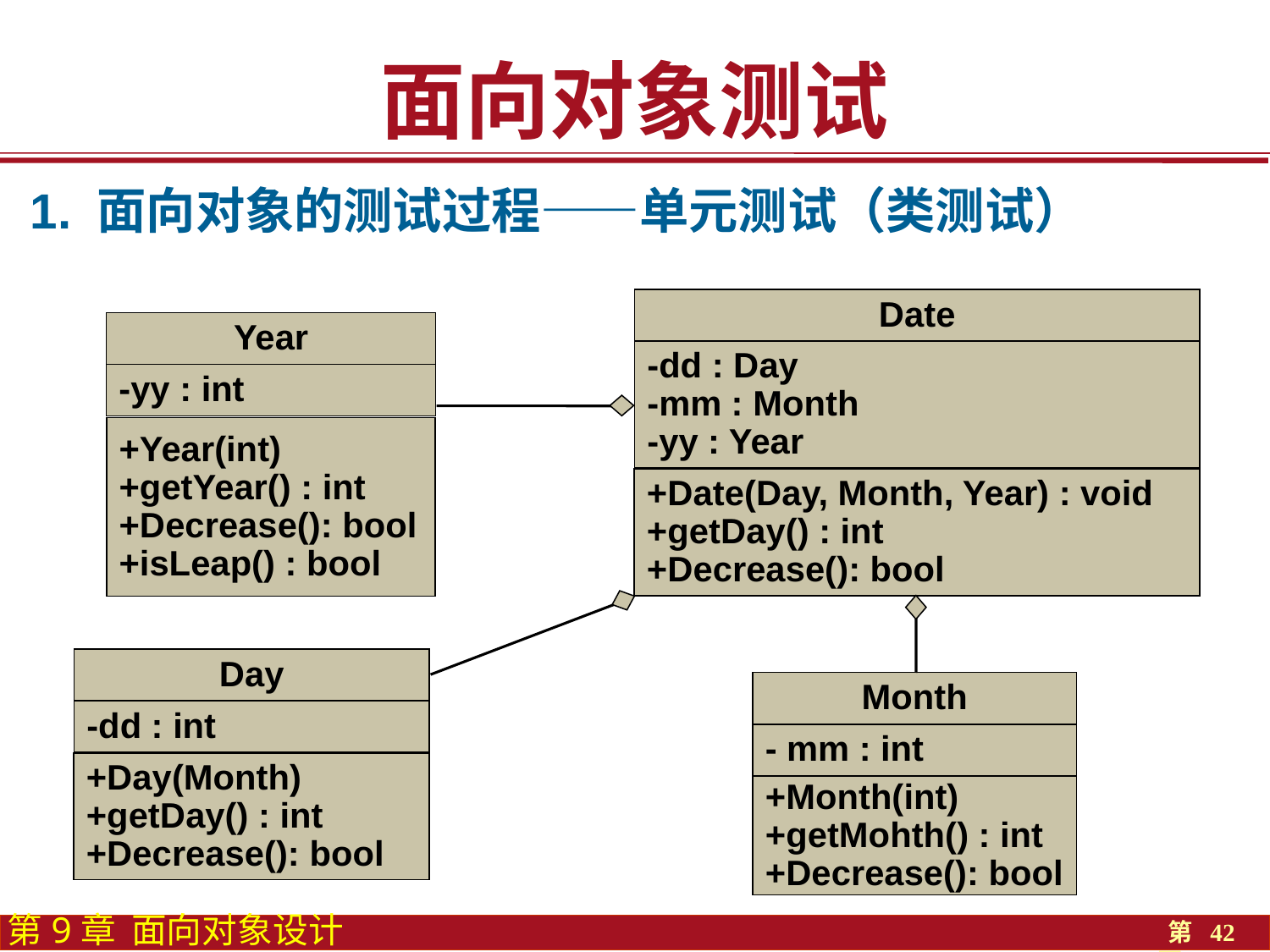

面向对象测试
1. 面向对象的测试过程——单元测试（类测试）
Date
-dd : Day
-mm : Month
-yy : Year
+Date(Day, Month, Year) : void
+getDay() : int
+Decrease(): bool
Year
-yy : int
+Year(int)
+getYear() : int
+Decrease(): bool
+isLeap() : bool

Day
-dd : int
+Day(Month)
+getDay() : int
+Decrease(): bool
Month
- mm : int
+Month(int)
+getMohth() : int
+Decrease(): bool